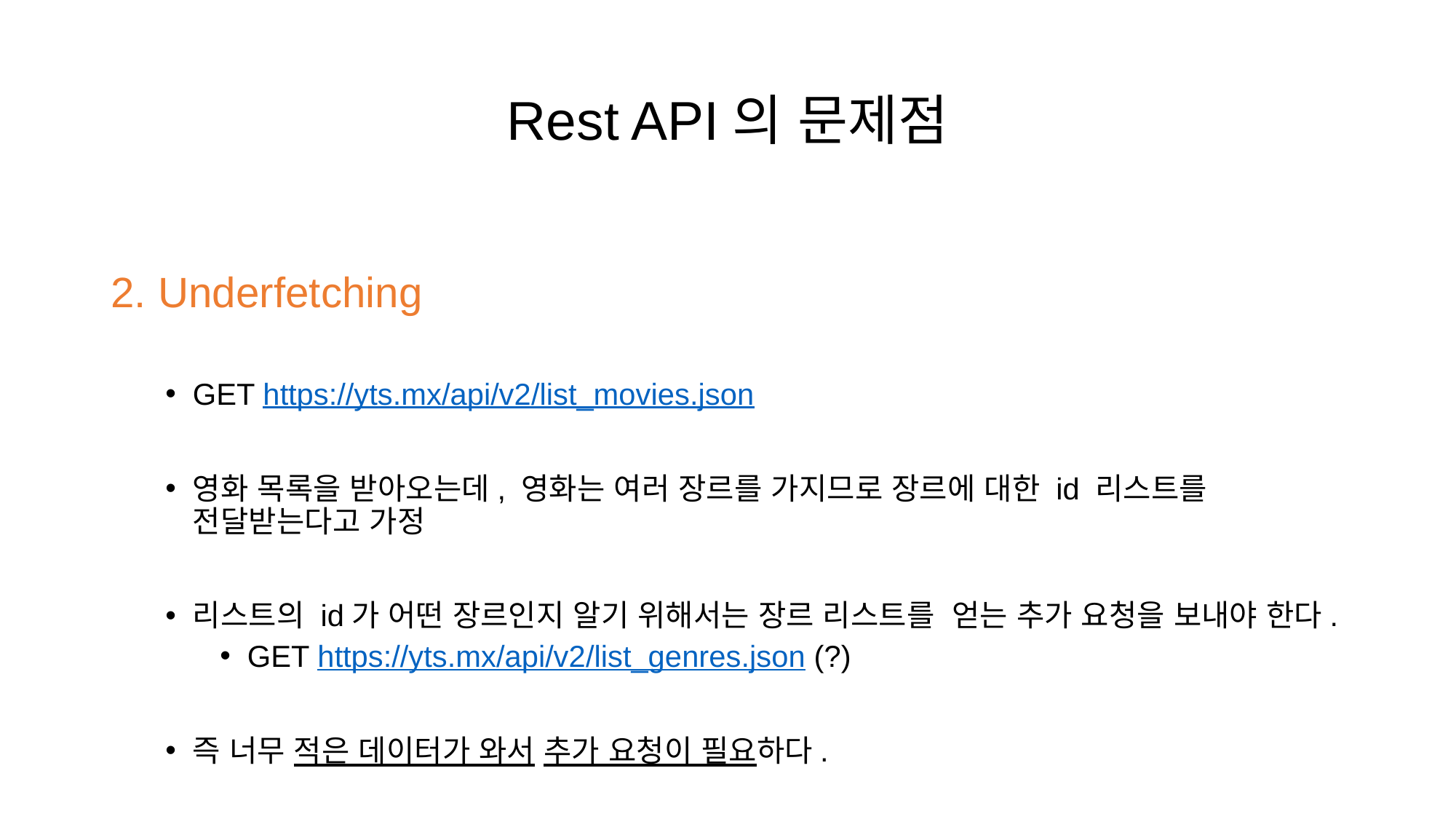

# Rest API의 문제점
2. Underfetching

GET https://yts.mx/api/v2/list_movies.json

영화 목록을 받아오는데, 영화는 여러 장르를 가지므로 장르에 대한 id 리스트를 전달받는다고 가정

리스트의 id가 어떤 장르인지 알기 위해서는 장르 리스트를  얻는 추가 요청을 보내야 한다.
GET https://yts.mx/api/v2/list_genres.json (?)

즉 너무 적은 데이터가 와서 추가 요청이 필요하다.